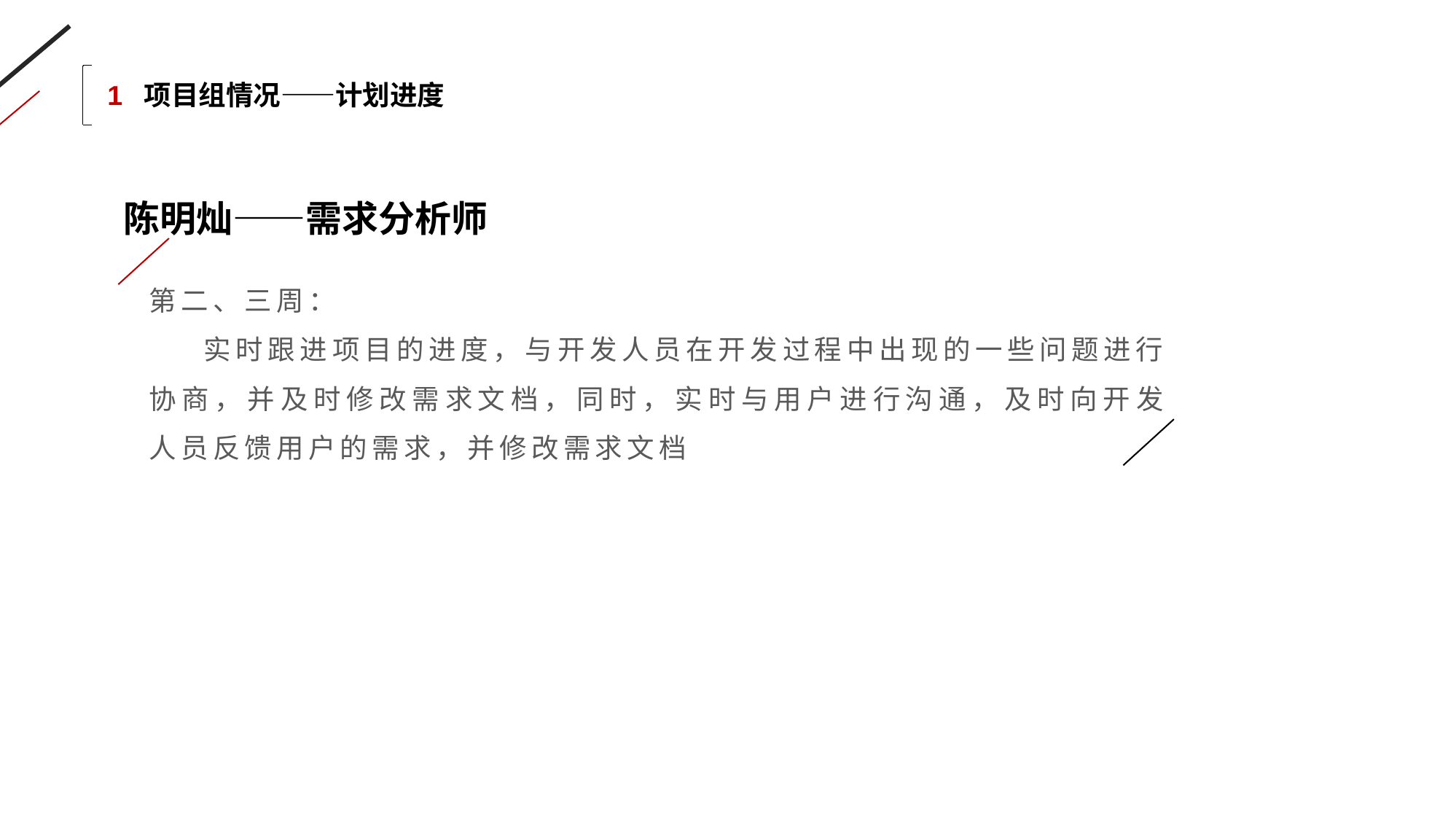

1  项目组情况——计划进度

陈明灿——需求分析师

第二、三周：
实时跟进项目的进度，与开发人员在开发过程中出现的一些问题进行协商，并及时修改需求文档，同时，实时与用户进行沟通，及时向开发人员反馈用户的需求，并修改需求文档